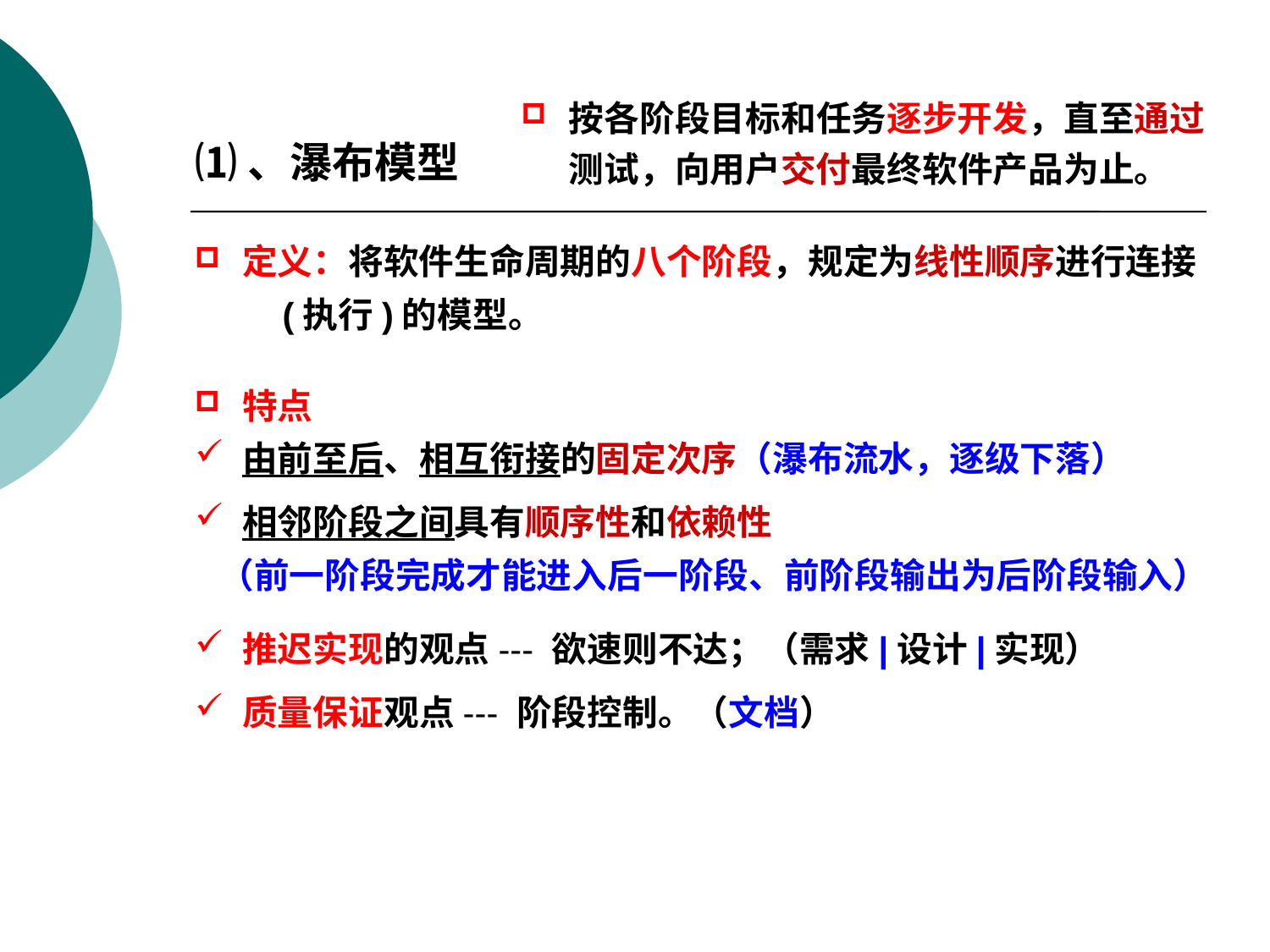

按各阶段目标和任务逐步开发，直至通过测试，向用户交付最终软件产品为止。
⑴、瀑布模型
定义：将软件生命周期的八个阶段，规定为线性顺序进行连接
         (执行)的模型。
特点
由前至后、相互衔接的固定次序（瀑布流水，逐级下落）
相邻阶段之间具有顺序性和依赖性
  （前一阶段完成才能进入后一阶段、前阶段输出为后阶段输入）
推迟实现的观点--- 欲速则不达；（需求|设计|实现）
质量保证观点--- 阶段控制。（文档）